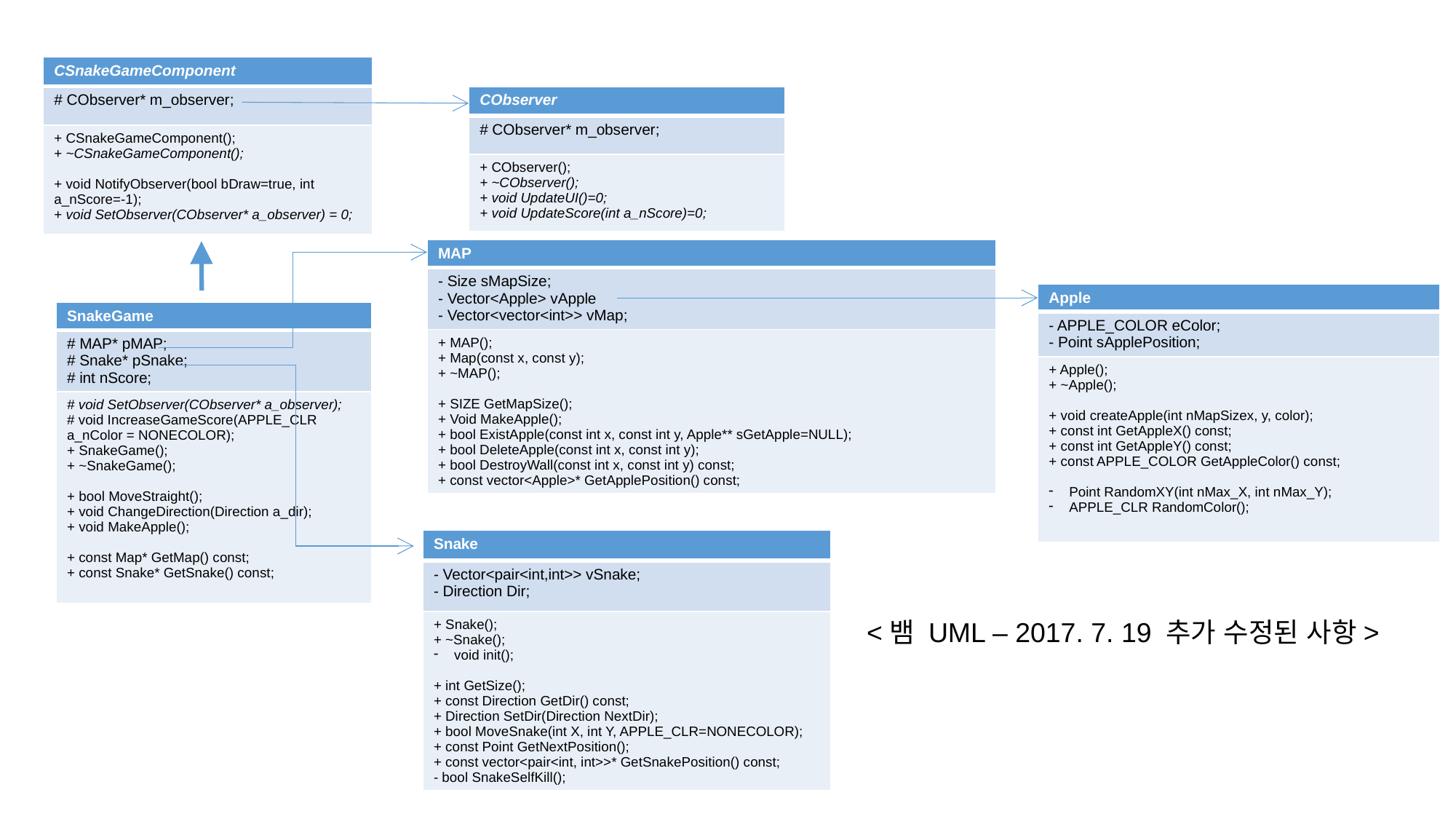

| CSnakeGameComponent |
| --- |
| # CObserver\* m\_observer; |
| + CSnakeGameComponent(); + ~CSnakeGameComponent(); + void NotifyObserver(bool bDraw=true, int a\_nScore=-1); + void SetObserver(CObserver\* a\_observer) = 0; |
| CObserver |
| --- |
| # CObserver\* m\_observer; |
| + CObserver(); + ~CObserver(); + void UpdateUI()=0; + void UpdateScore(int a\_nScore)=0; |
| MAP |
| --- |
| - Size sMapSize; - Vector<Apple> vApple - Vector<vector<int>> vMap; |
| + MAP(); + Map(const x, const y); + ~MAP(); + SIZE GetMapSize(); + Void MakeApple(); + bool ExistApple(const int x, const int y, Apple\*\* sGetApple=NULL); + bool DeleteApple(const int x, const int y); + bool DestroyWall(const int x, const int y) const; + const vector<Apple>\* GetApplePosition() const; |
| Apple |
| --- |
| - APPLE\_COLOR eColor; - Point sApplePosition; |
| + Apple(); + ~Apple(); + void createApple(int nMapSizex, y, color); + const int GetAppleX() const; + const int GetAppleY() const; + const APPLE\_COLOR GetAppleColor() const; Point RandomXY(int nMax\_X, int nMax\_Y); APPLE\_CLR RandomColor(); |
| SnakeGame |
| --- |
| # MAP\* pMAP; # Snake\* pSnake; # int nScore; |
| # void SetObserver(CObserver\* a\_observer); # void IncreaseGameScore(APPLE\_CLR a\_nColor = NONECOLOR); + SnakeGame(); + ~SnakeGame(); + bool MoveStraight(); + void ChangeDirection(Direction a\_dir); + void MakeApple(); + const Map\* GetMap() const; + const Snake\* GetSnake() const; |
| Snake |
| --- |
| - Vector<pair<int,int>> vSnake; - Direction Dir; |
| + Snake(); + ~Snake(); void init(); + int GetSize(); + const Direction GetDir() const; + Direction SetDir(Direction NextDir); + bool MoveSnake(int X, int Y, APPLE\_CLR=NONECOLOR); + const Point GetNextPosition(); + const vector<pair<int, int>>\* GetSnakePosition() const; - bool SnakeSelfKill(); |
<뱀 UML – 2017. 7. 19 추가 수정된 사항>